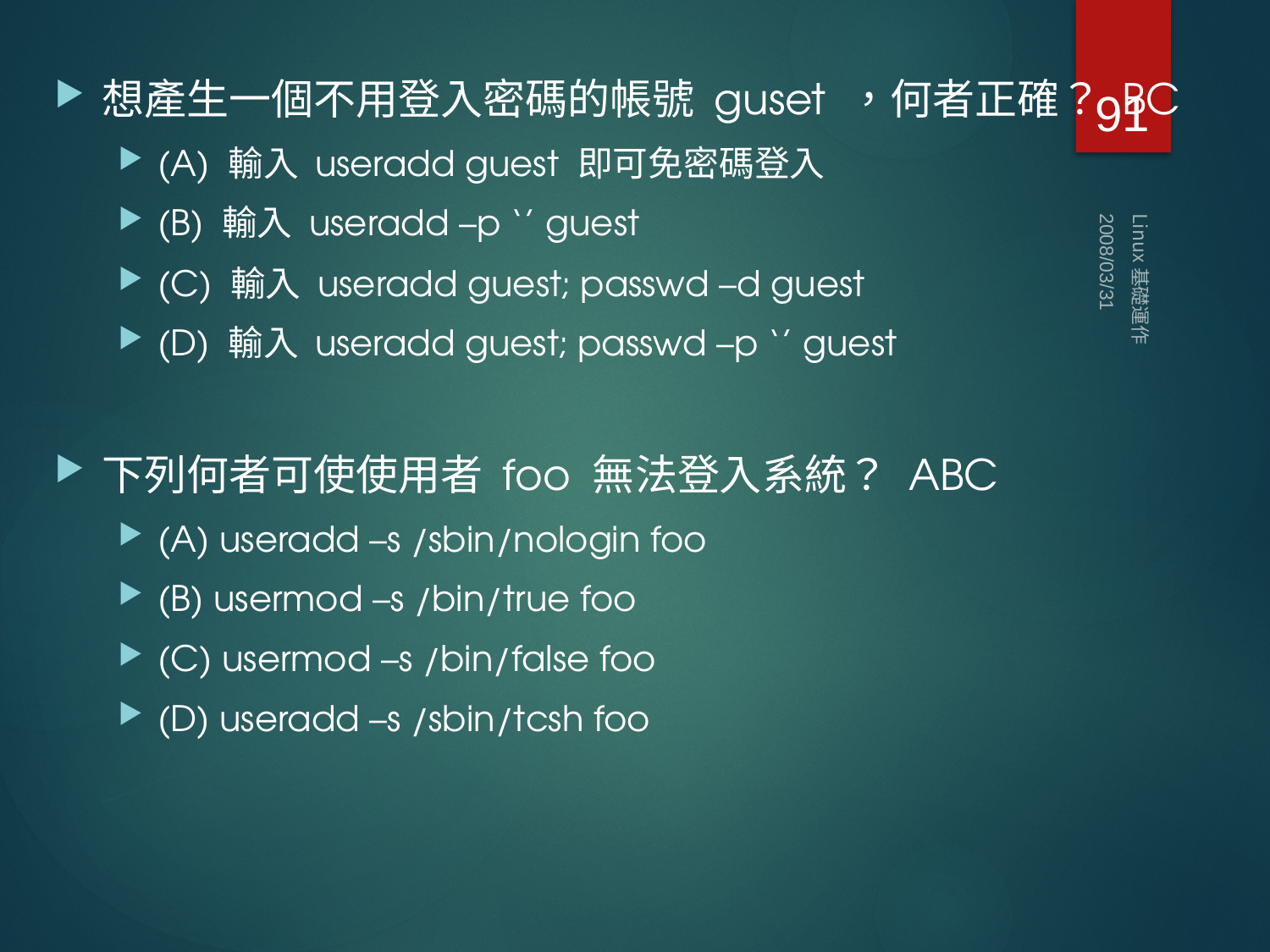

91
想產生一個不用登入密碼的帳號 guset ，何者正確？ BC
(A) 輸入 useradd guest 即可免密碼登入
(B) 輸入 useradd –p ‘’ guest
(C) 輸入 useradd guest; passwd –d guest
(D) 輸入 useradd guest; passwd –p ‘’ guest

下列何者可使使用者 foo 無法登入系統？ ABC
(A) useradd –s /sbin/nologin foo
(B) usermod –s /bin/true foo
(C) usermod –s /bin/false foo
(D) useradd –s /sbin/tcsh foo
2008/03/31
Linux 基礎運作